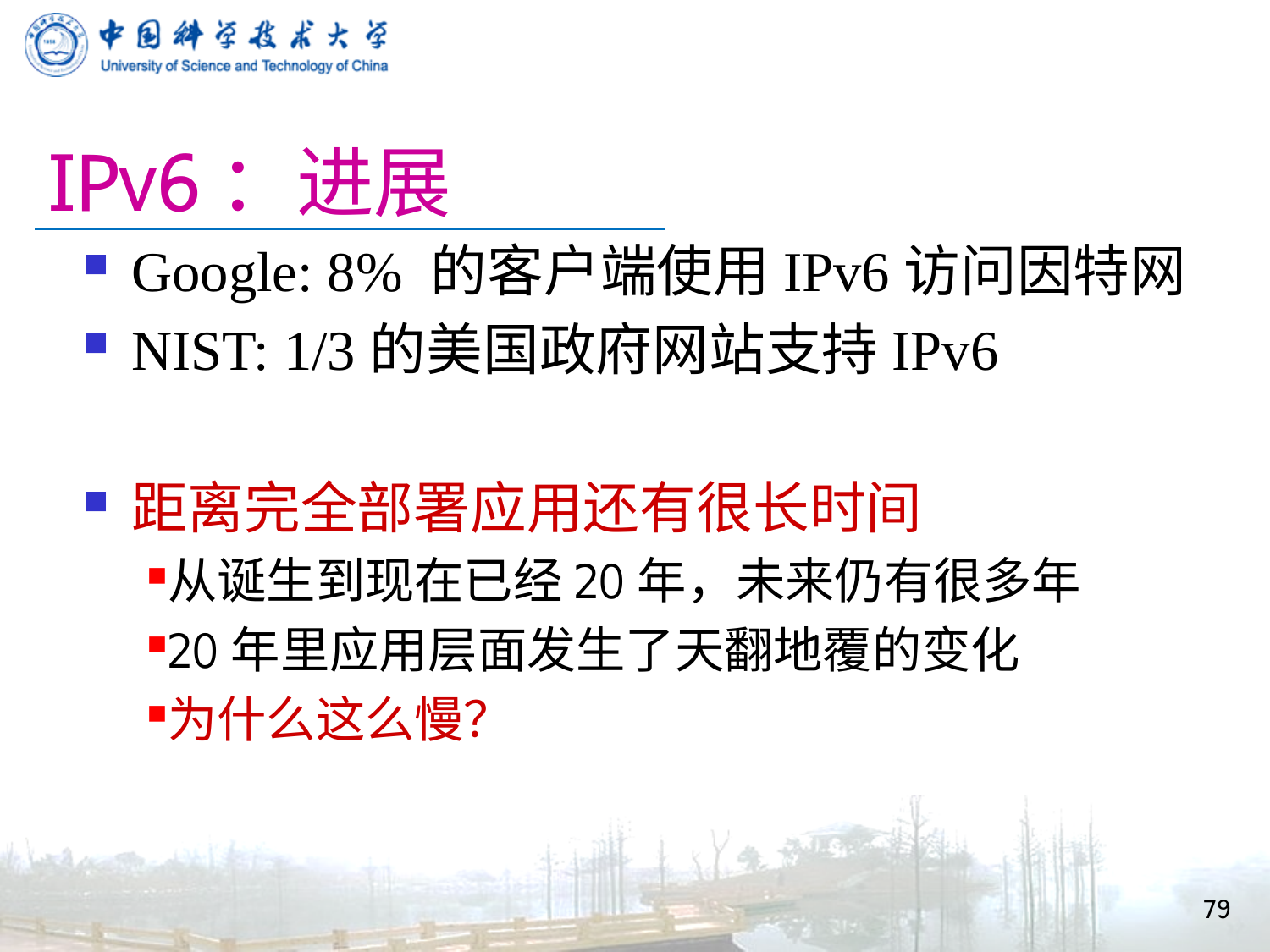

# IPv6：进展
Google: 8% 的客户端使用IPv6访问因特网
NIST: 1/3的美国政府网站支持IPv6

距离完全部署应用还有很长时间
从诞生到现在已经20年，未来仍有很多年
20年里应用层面发生了天翻地覆的变化
为什么这么慢？
79